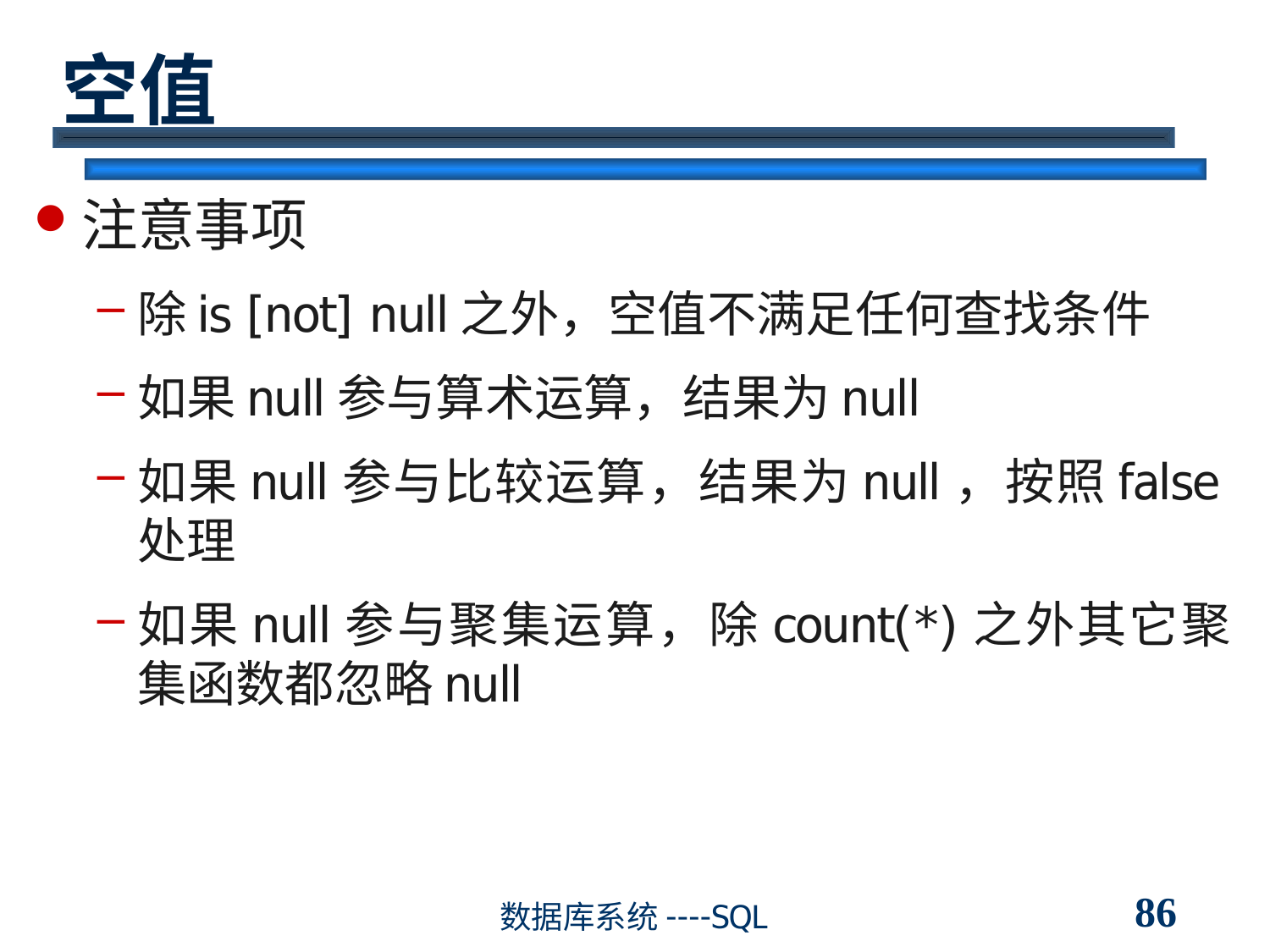

# 空值
注意事项
除is [not] null之外，空值不满足任何查找条件
如果null参与算术运算，结果为null
如果null参与比较运算，结果为null，按照false处理
如果null参与聚集运算，除count(*)之外其它聚集函数都忽略null

86
数据库系统----SQL